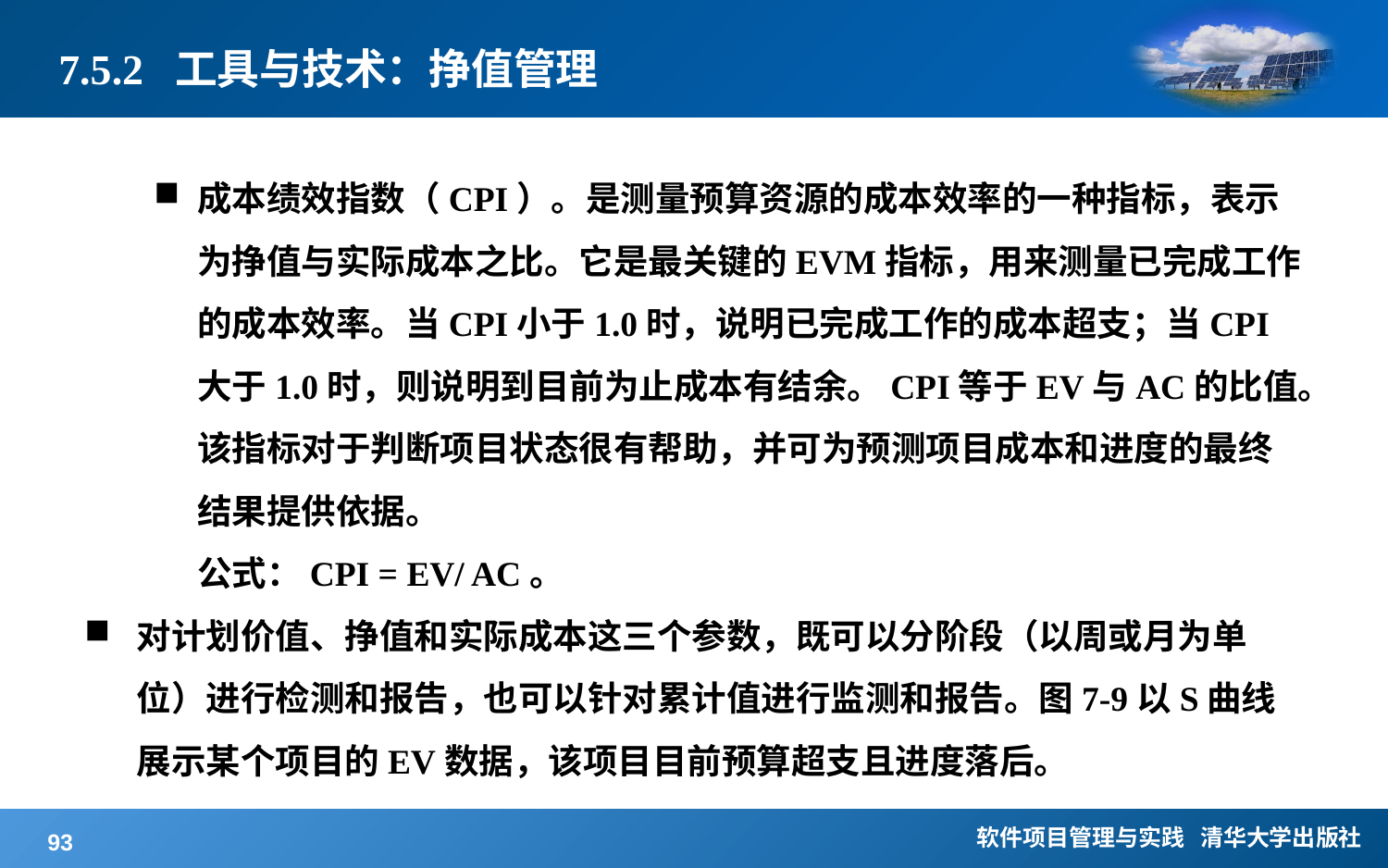

# 7.5.2  工具与技术：挣值管理
成本绩效指数（CPI）。是测量预算资源的成本效率的一种指标，表示为挣值与实际成本之比。它是最关键的EVM指标，用来测量已完成工作的成本效率。当CPI小于1.0时，说明已完成工作的成本超支；当CPI大于1.0时，则说明到目前为止成本有结余。CPI等于EV与AC的比值。该指标对于判断项目状态很有帮助，并可为预测项目成本和进度的最终结果提供依据。
公式：CPI = EV/ AC。
对计划价值、挣值和实际成本这三个参数，既可以分阶段（以周或月为单位）进行检测和报告，也可以针对累计值进行监测和报告。图7-9以S曲线展示某个项目的EV数据，该项目目前预算超支且进度落后。